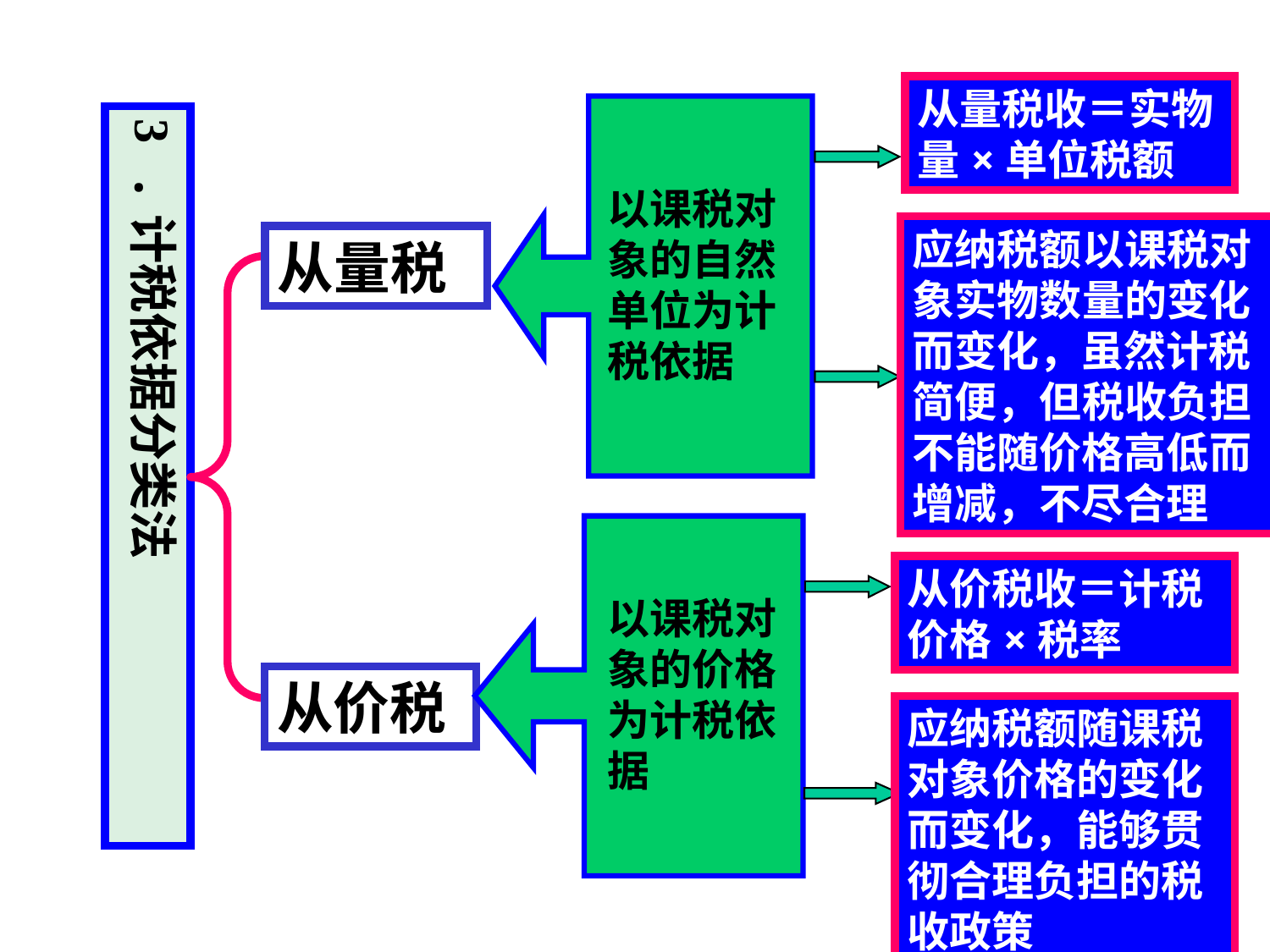

从量税收＝实物量×单位税额

3 .计税依据分类法

以课税对象的自然单位为计税依据
应纳税额以课税对象实物数量的变化而变化，虽然计税简便，但税收负担不能随价格高低而增减，不尽合理
从量税

从价税收＝计税价格×税率

以课税对象的价格为计税依据
从价税
应纳税额随课税对象价格的变化而变化，能够贯彻合理负担的税收政策